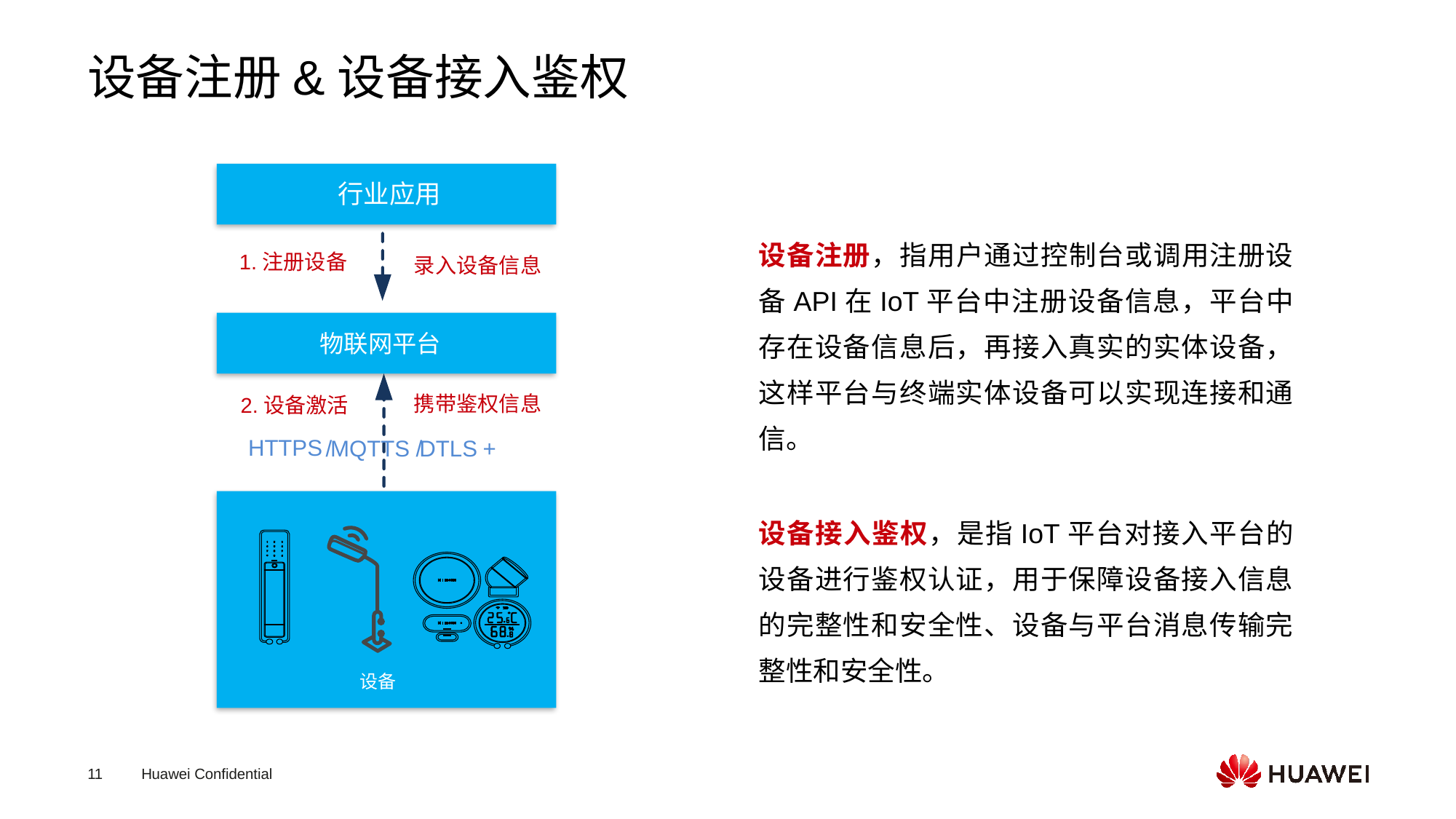

# 设备注册&设备接入鉴权

行业应用

1.注册设备
录入设备信息

物联网平台

携带鉴权信息
2.设备激活

HTTPS
/
MQTTS
/
DTLS
+

设备
设备注册，指用户通过控制台或调用注册设备API在IoT平台中注册设备信息，平台中存在设备信息后，再接入真实的实体设备，这样平台与终端实体设备可以实现连接和通信。

设备接入鉴权，是指IoT平台对接入平台的设备进行鉴权认证，用于保障设备接入信息的完整性和安全性、设备与平台消息传输完整性和安全性。